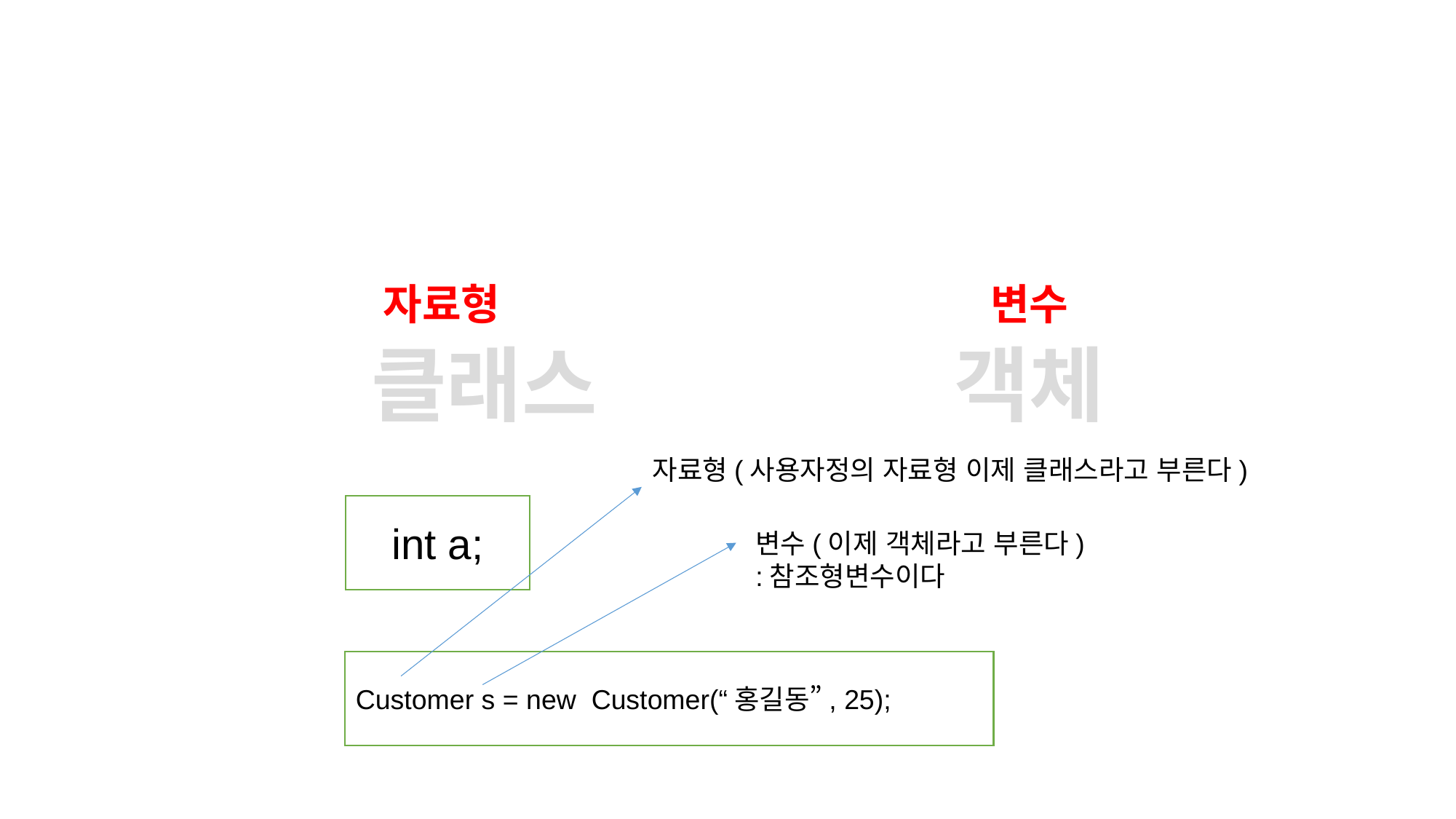

자료형
변수
클래스
객체
자료형(사용자정의 자료형 이제 클래스라고 부른다)
int a;
변수(이제 객체라고 부른다)
:참조형변수이다
Customer s = new  Customer(“홍길동”, 25);